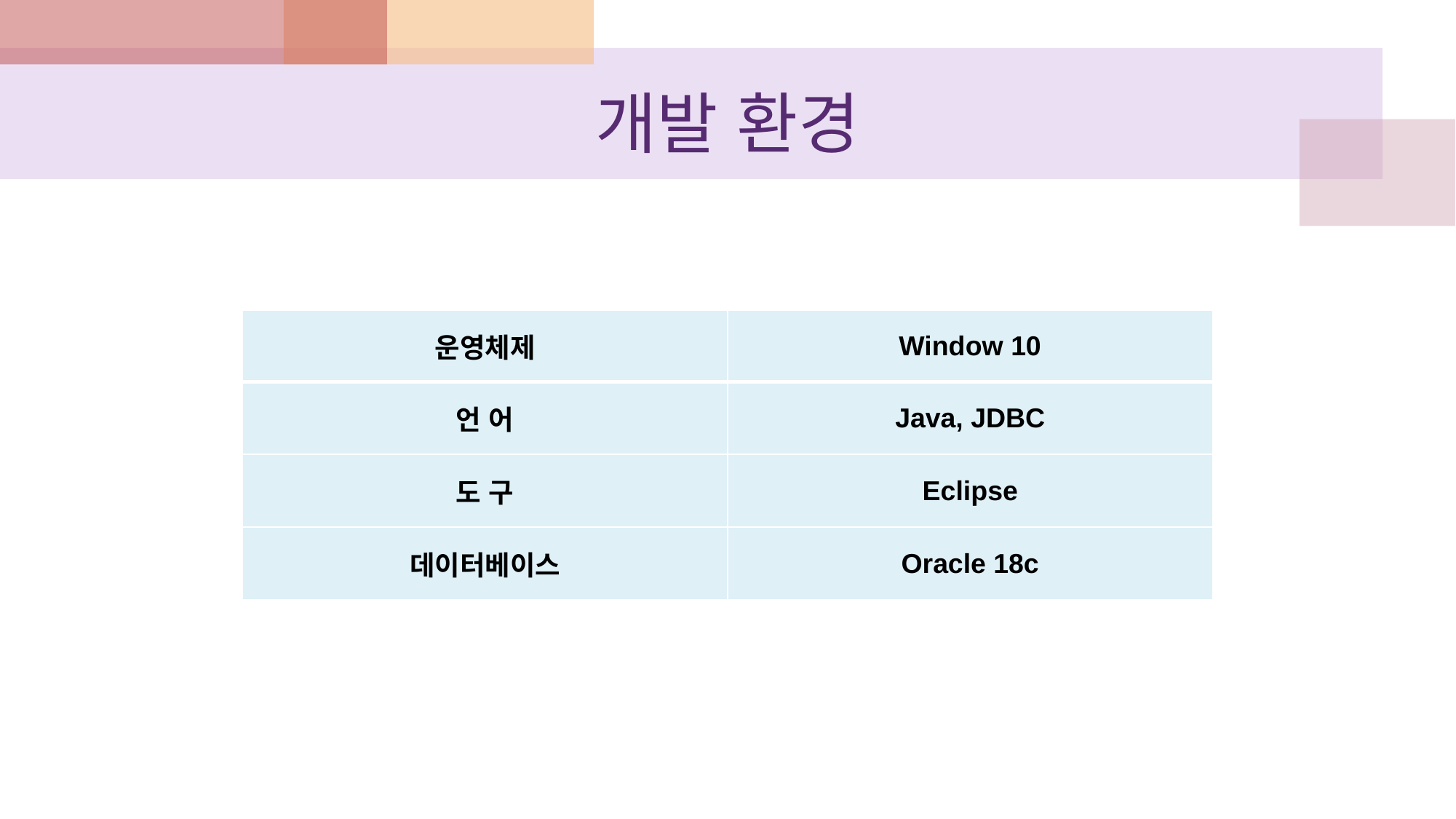

# 개발 환경
| 운영체제 | Window 10 |
| --- | --- |
| 언 어 | Java, JDBC |
| 도 구 | Eclipse |
| 데이터베이스 | Oracle 18c |